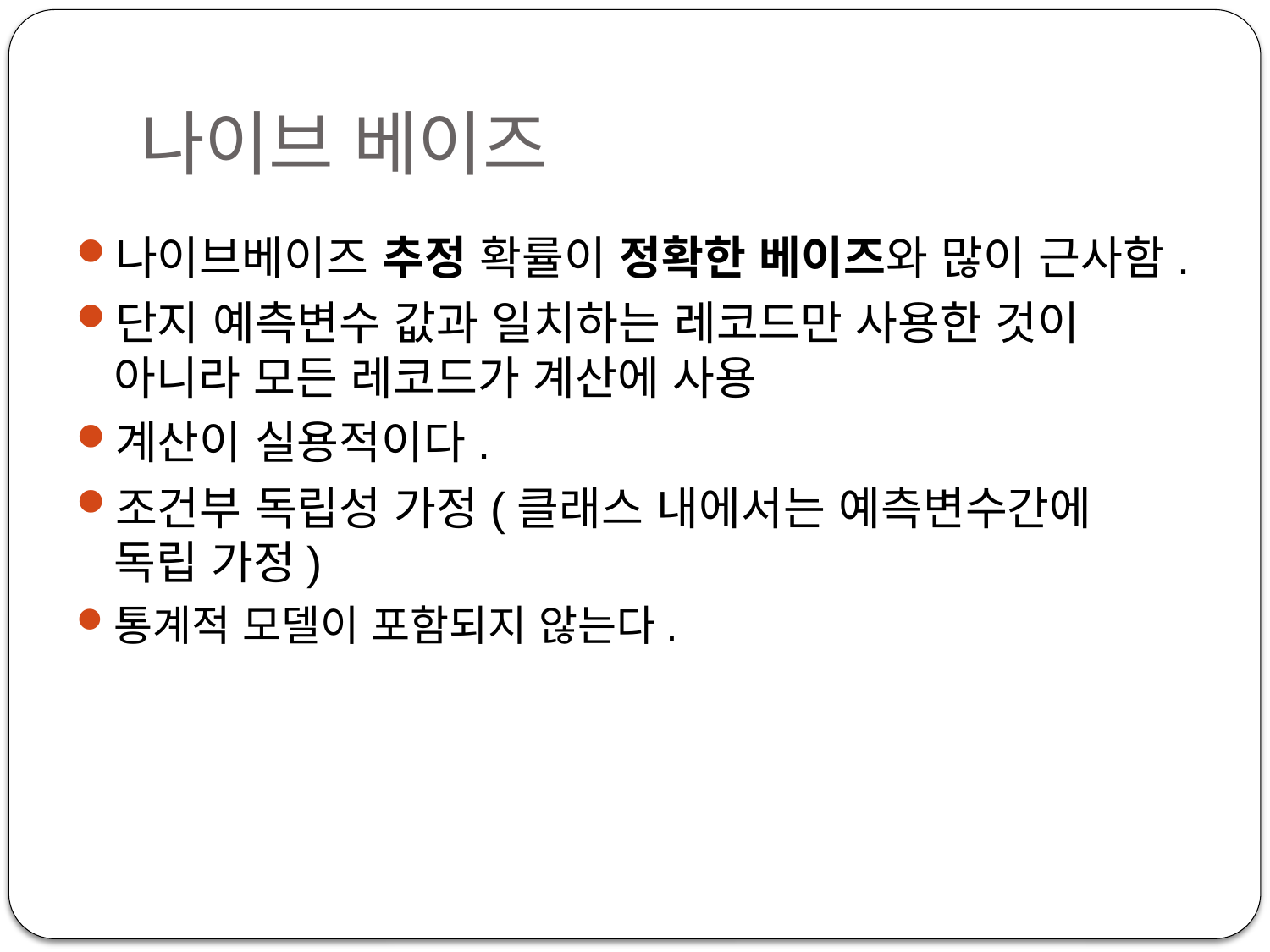

# 나이브 베이즈
나이브베이즈 추정 확률이 정확한 베이즈와 많이 근사함.
단지 예측변수 값과 일치하는 레코드만 사용한 것이 아니라 모든 레코드가 계산에 사용
계산이 실용적이다.
조건부 독립성 가정(클래스 내에서는 예측변수간에 독립 가정)
통계적 모델이 포함되지 않는다.